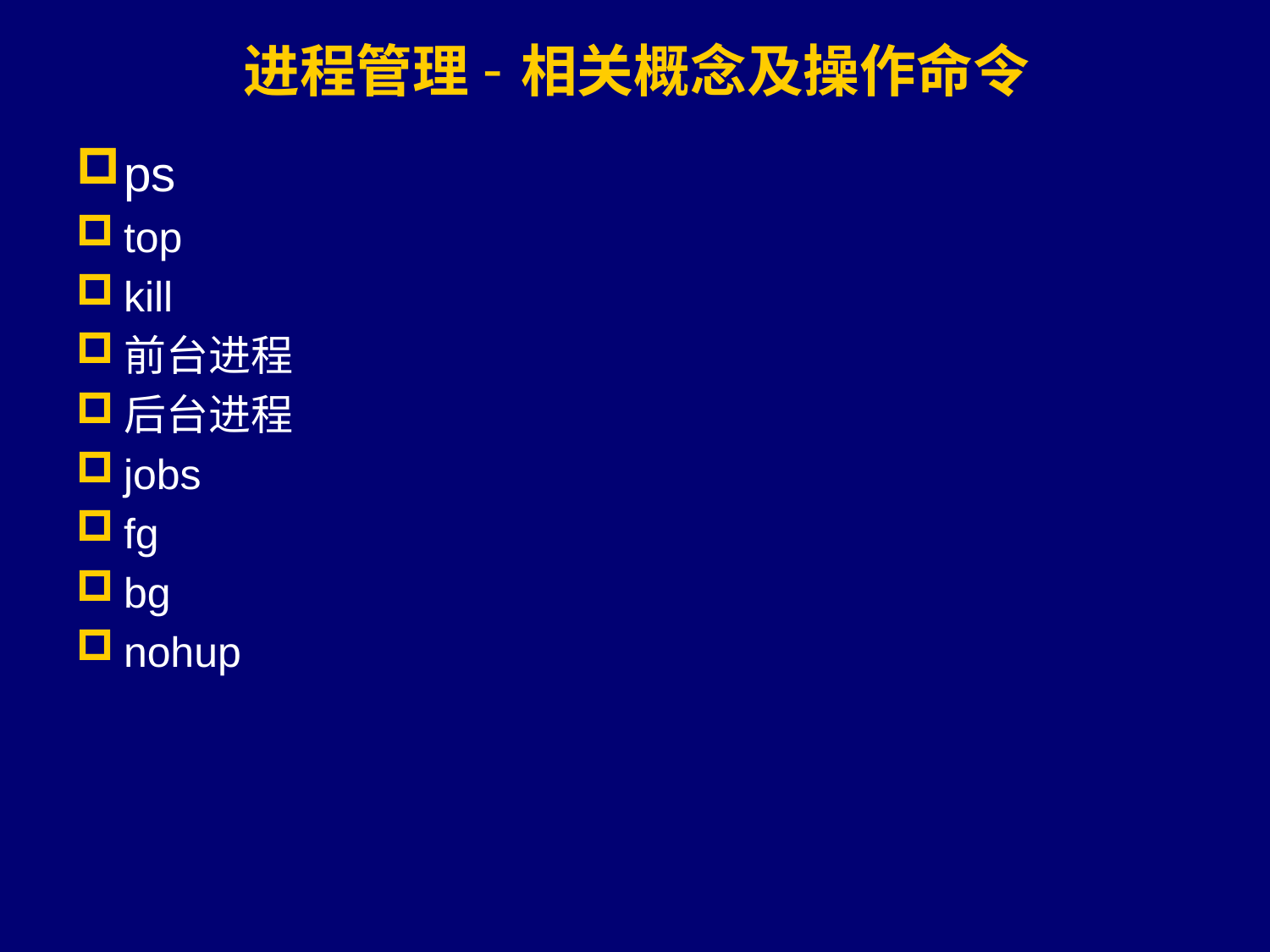

# 进程管理-相关概念及操作命令
ps
top
kill
前台进程
后台进程
jobs
fg
bg
nohup
23